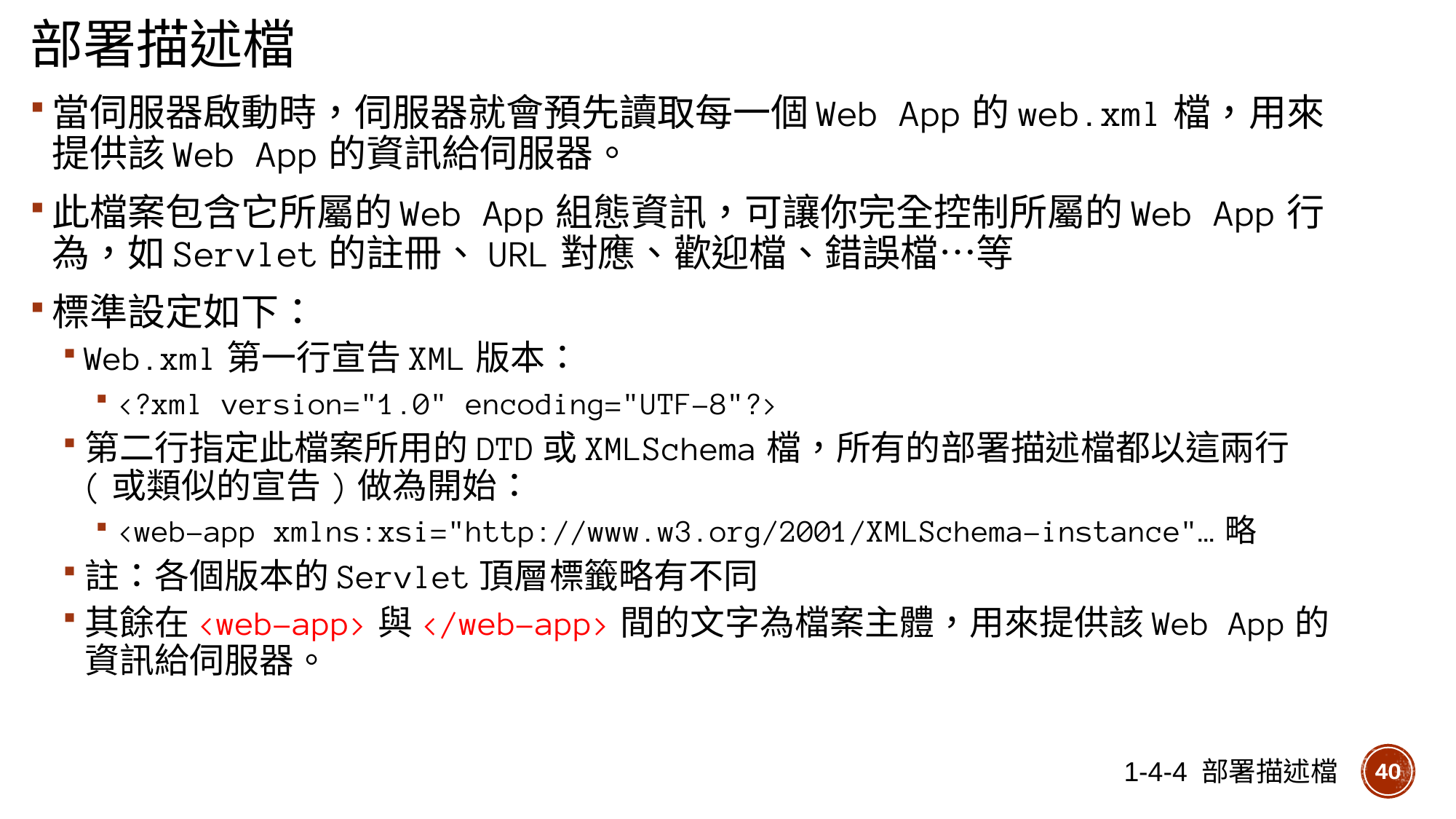

部署描述檔
當伺服器啟動時，伺服器就會預先讀取每一個Web App的web.xml檔，用來提供該Web App的資訊給伺服器。
此檔案包含它所屬的Web App組態資訊，可讓你完全控制所屬的Web App行為，如Servlet的註冊、URL對應、歡迎檔、錯誤檔…等
標準設定如下：
Web.xml第一行宣告XML版本：
<?xml version="1.0" encoding="UTF-8"?>
第二行指定此檔案所用的DTD或XMLSchema檔，所有的部署描述檔都以這兩行(或類似的宣告)做為開始：
<web-app xmlns:xsi="http://www.w3.org/2001/XMLSchema-instance"…略
註：各個版本的Servlet頂層標籤略有不同
其餘在<web-app>與</web-app>間的文字為檔案主體，用來提供該Web App的資訊給伺服器。
1-4-4 部署描述檔
40